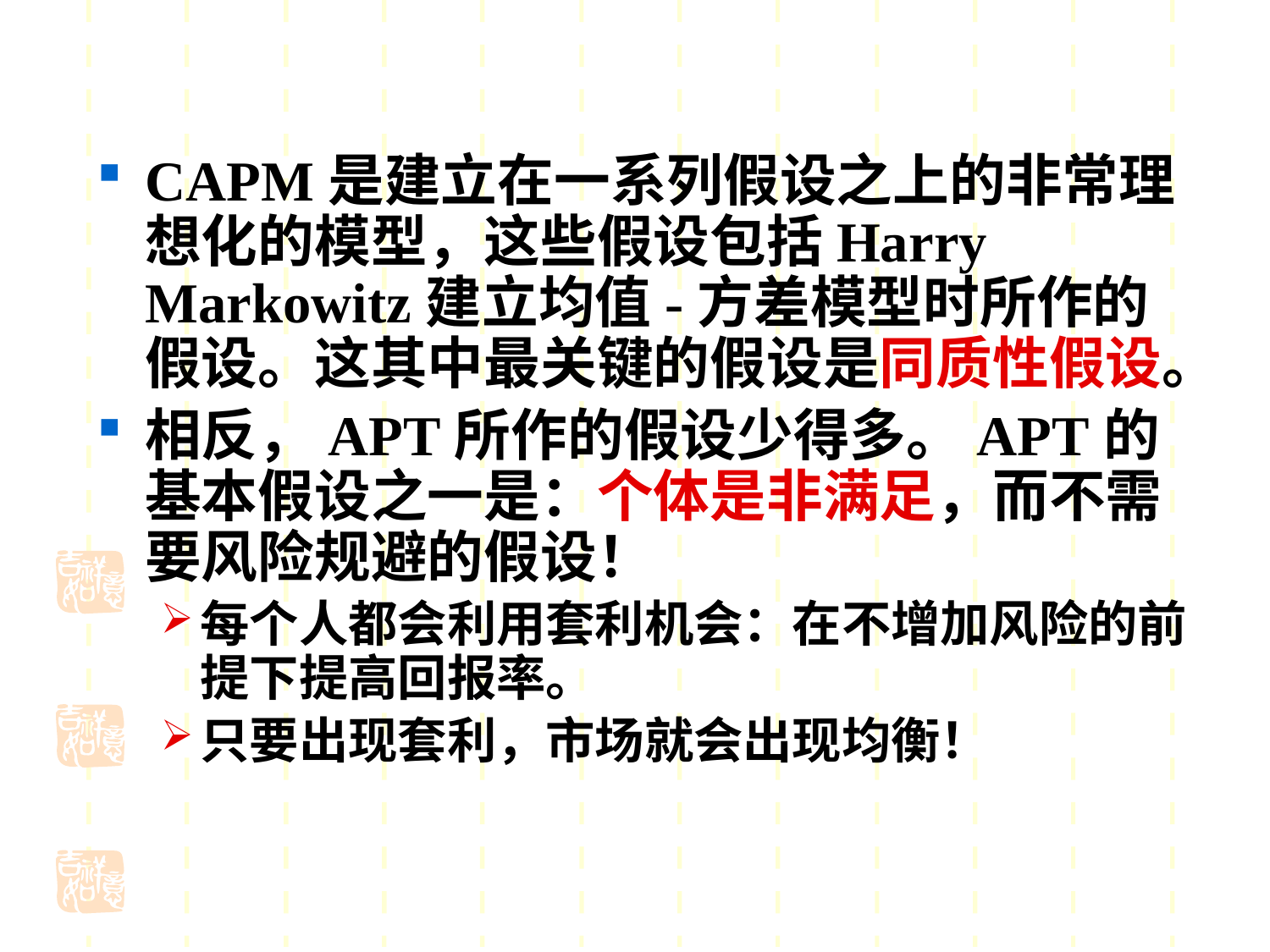

CAPM是建立在一系列假设之上的非常理想化的模型，这些假设包括Harry Markowitz建立均值-方差模型时所作的假设。这其中最关键的假设是同质性假设。
相反，APT所作的假设少得多。APT的基本假设之一是：个体是非满足，而不需要风险规避的假设！
每个人都会利用套利机会：在不增加风险的前提下提高回报率。
只要出现套利，市场就会出现均衡！